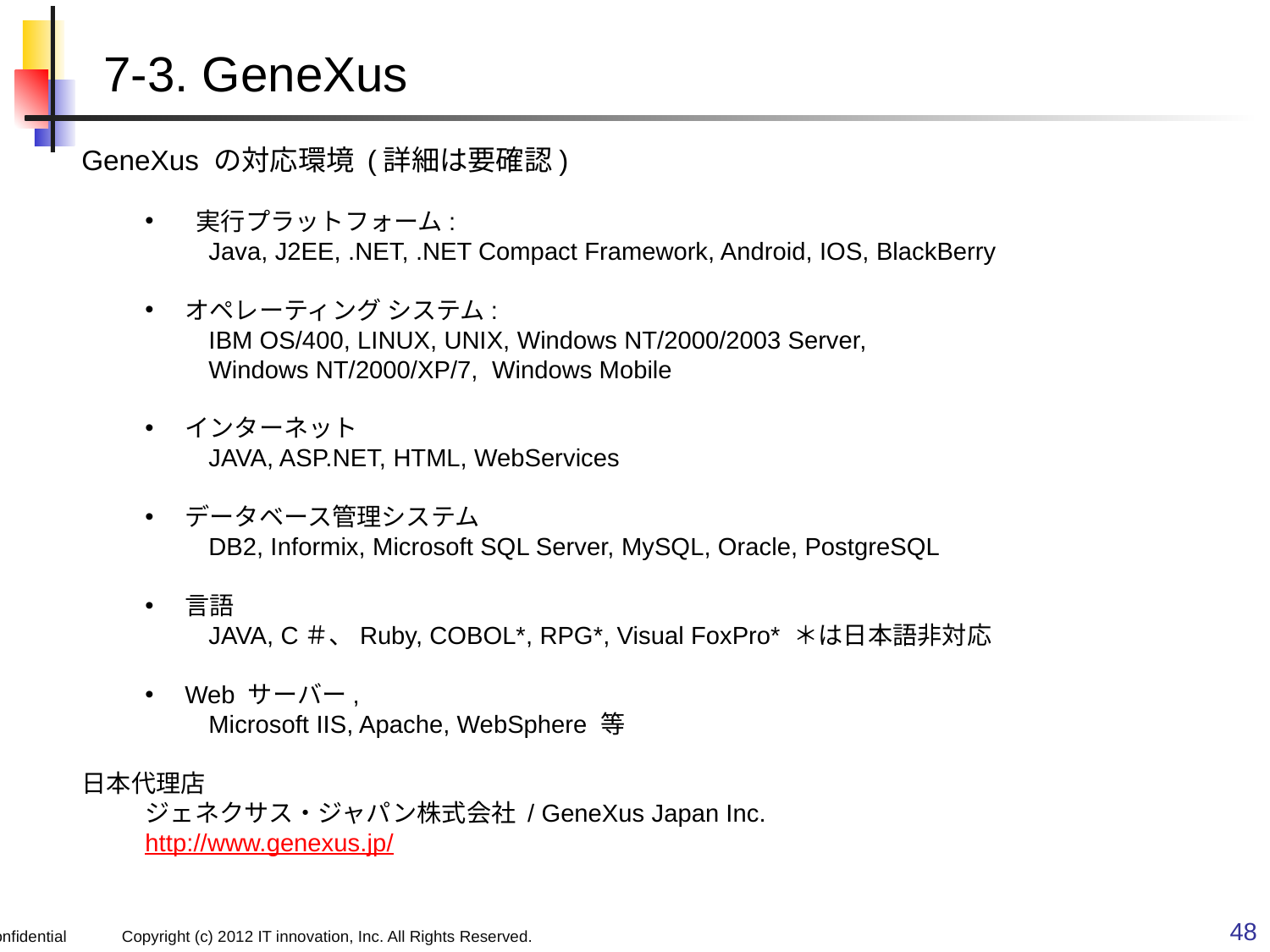

7-3. GeneXus
GeneXus の対応環境 (詳細は要確認)

 実行プラットフォーム:
Java, J2EE, .NET, .NET Compact Framework, Android, IOS, BlackBerry

オペレーティング システム:
IBM OS/400, LINUX, UNIX, Windows NT/2000/2003 Server,
Windows NT/2000/XP/7,  Windows Mobile

インターネット
JAVA, ASP.NET, HTML, WebServices

データベース管理システム
DB2, Informix, Microsoft SQL Server, MySQL, Oracle, PostgreSQL

言語
JAVA, C＃、Ruby, COBOL*, RPG*, Visual FoxPro* ＊は日本語非対応

Web サーバー,
Microsoft IIS, Apache, WebSphere 等

日本代理店
ジェネクサス・ジャパン株式会社 / GeneXus Japan Inc.
http://www.genexus.jp/